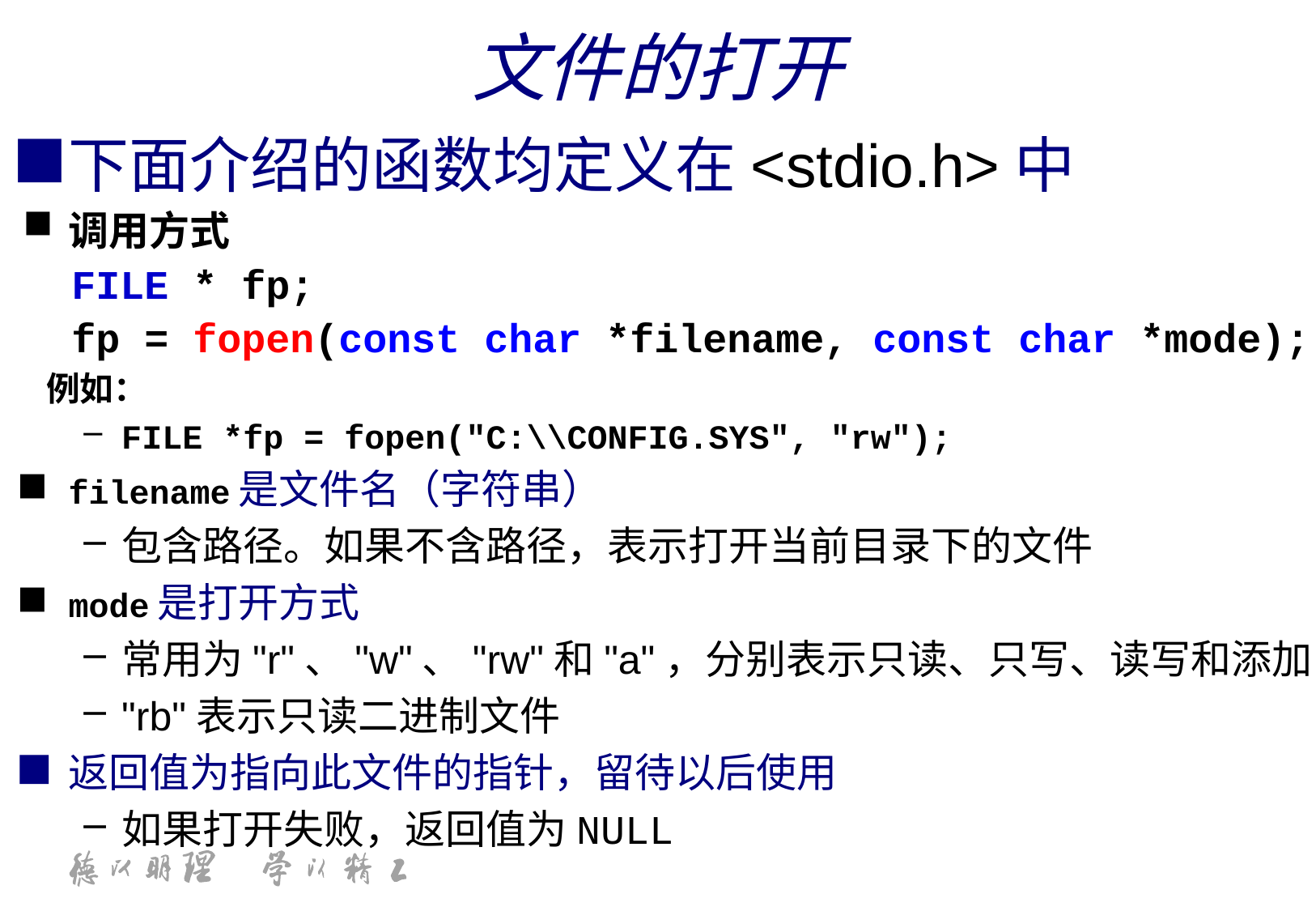

# 文件的打开
下面介绍的函数均定义在<stdio.h>中
调用方式
  FILE * fp;
  fp = fopen(const char *filename, const char *mode);
  例如：
FILE *fp = fopen("C:\\CONFIG.SYS", "rw");
filename是文件名（字符串）
包含路径。如果不含路径，表示打开当前目录下的文件
mode是打开方式
常用为"r"、"w"、"rw"和"a"，分别表示只读、只写、读写和添加
"rb"表示只读二进制文件
返回值为指向此文件的指针，留待以后使用
如果打开失败，返回值为NULL